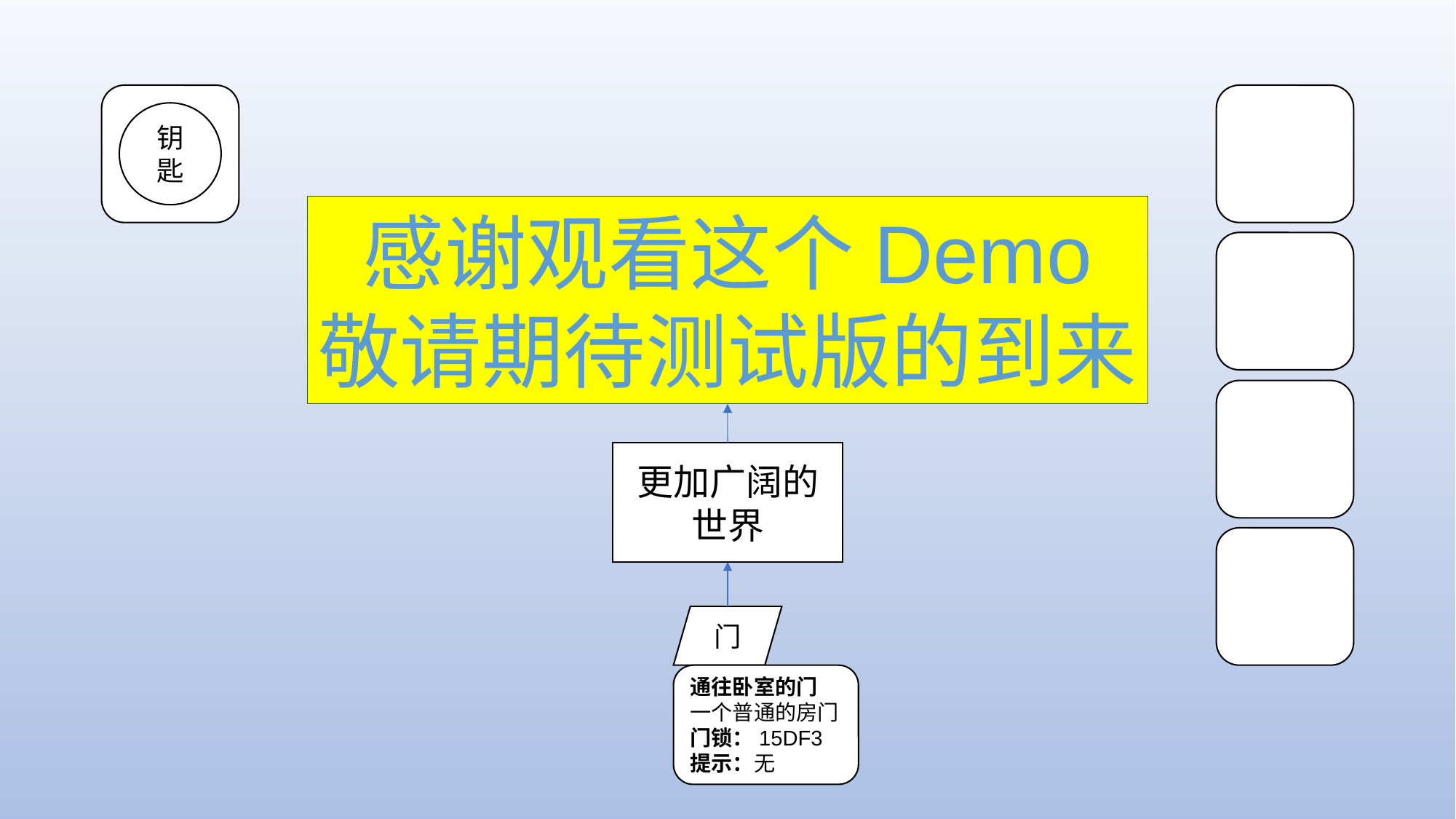

钥匙
感谢观看这个Demo
敬请期待测试版的到来

更加广阔的世界

门
通往卧室的门
一个普通的房门
门锁：15DF3
提示：无